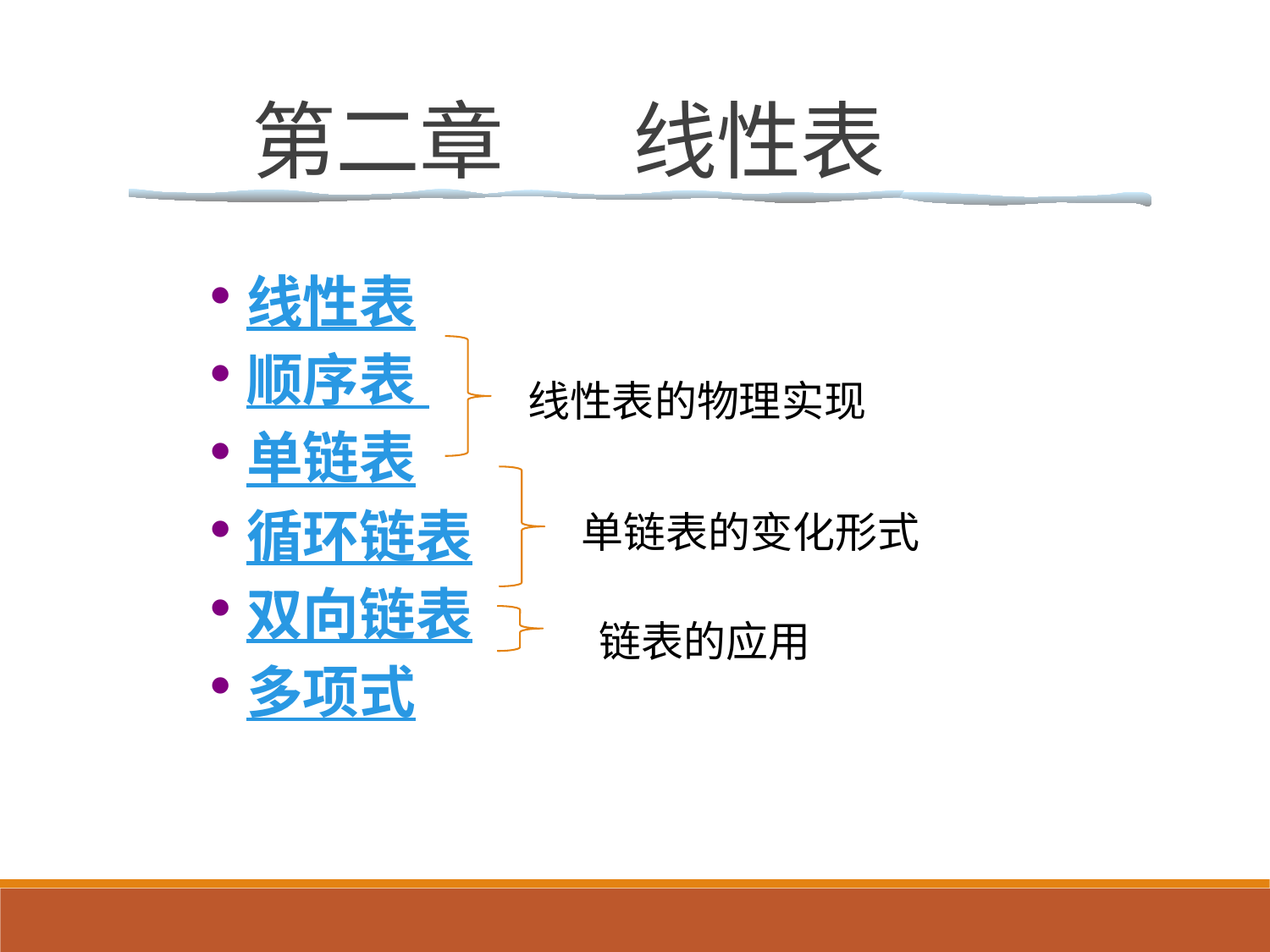

第二章 	线性表

线性表
顺序表
单链表
循环链表
双向链表
多项式

线性表的物理实现

单链表的变化形式

 链表的应用